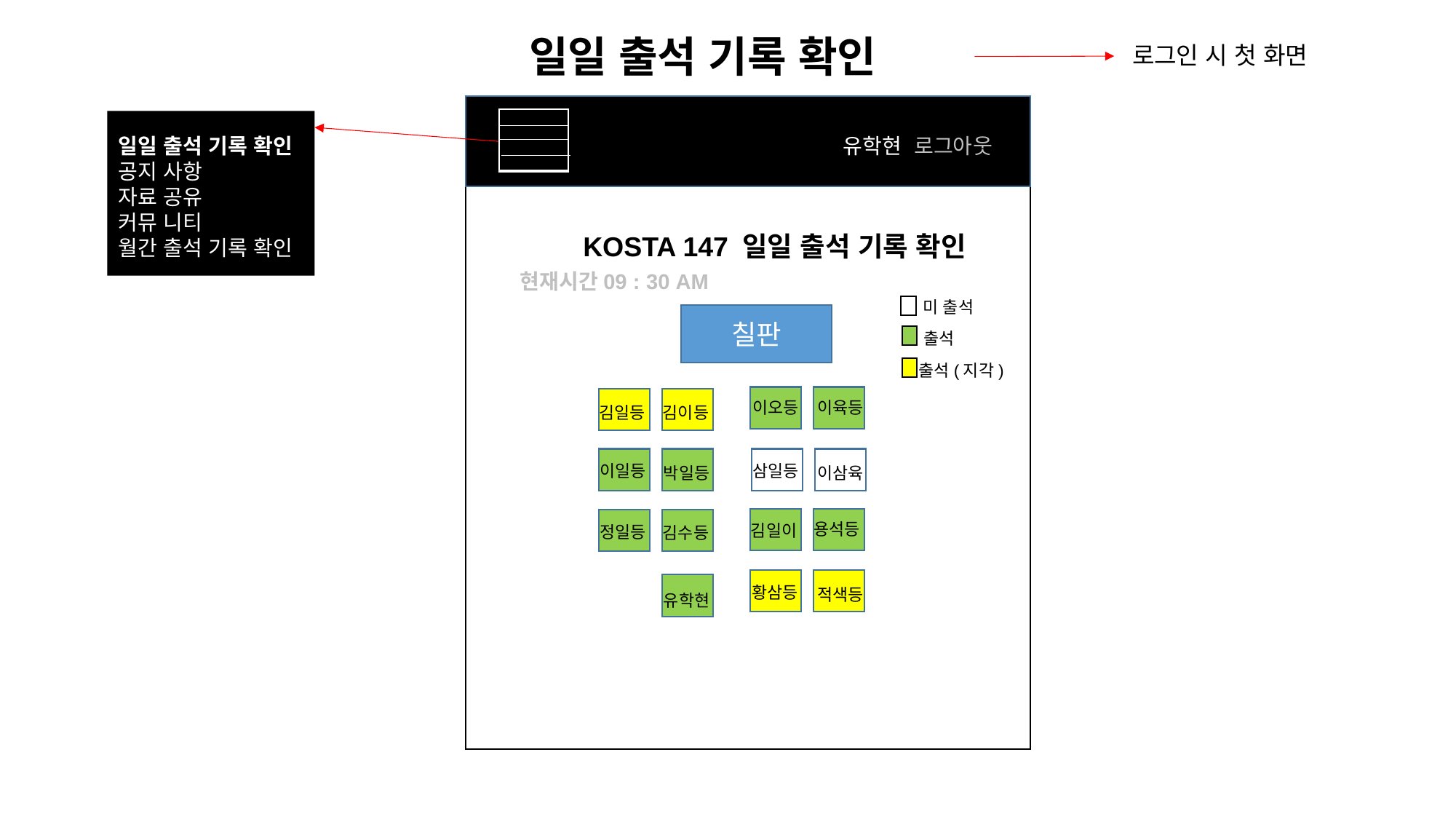

일일 출석 기록 확인
 로그인 시 첫 화면

일일 출석 기록 확인
공지 사항
자료 공유
커뮤 니티
월간 출석 기록 확인

유학현  로그아웃
KOSTA 147 일일 출석 기록 확인
현재시간09 : 30 AM
미 출석

칠판
출석

출석(지각)

이오등
이육등
김일등
김이등

이일등
삼일등
박일등
이삼육

용석등
김일이
정일등
김수등

황삼등
적색등
유학현